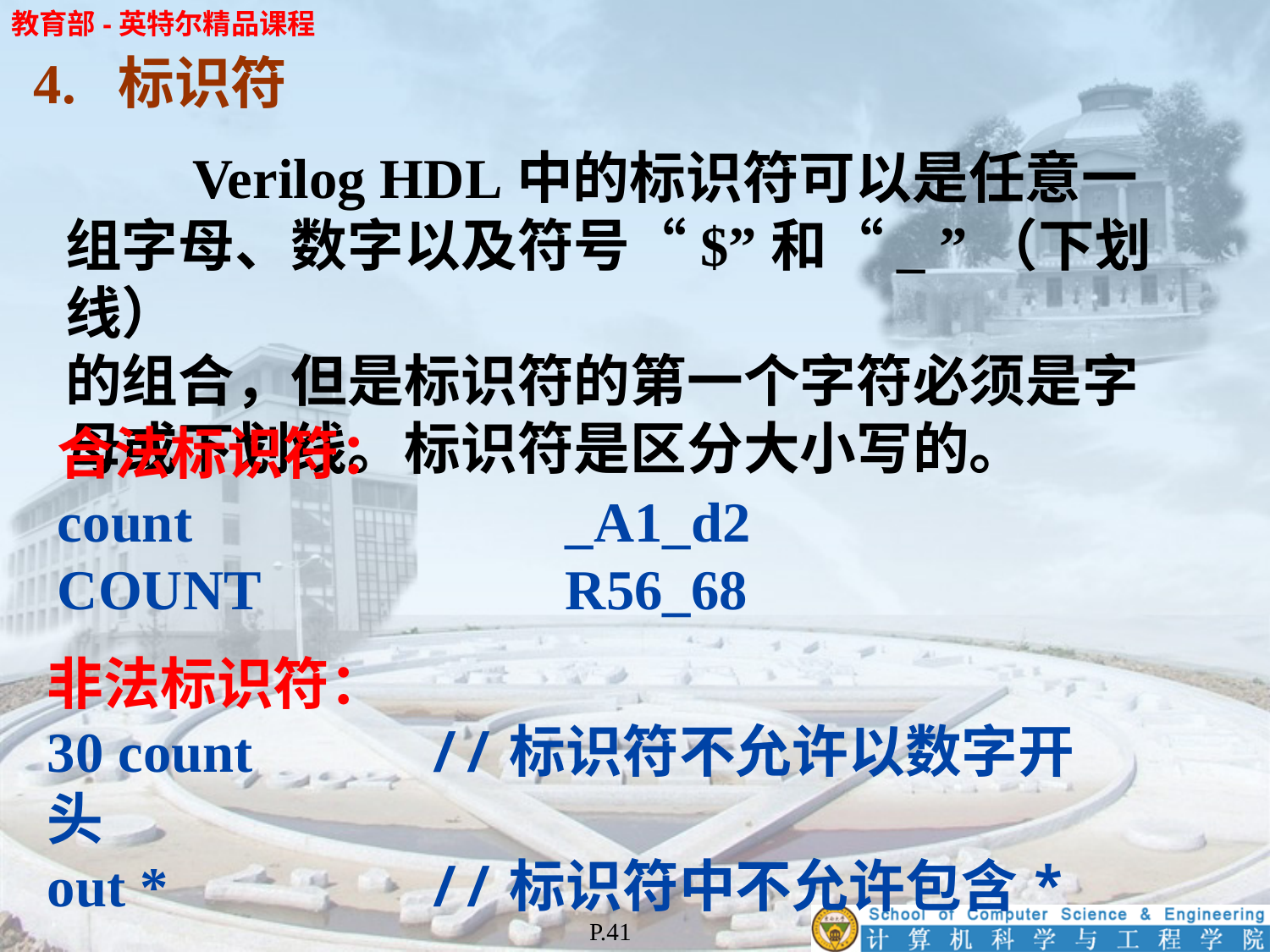

4.  标识符
	Verilog HDL中的标识符可以是任意一
组字母、数字以及符号“$”和“_ ”（下划线）
的组合，但是标识符的第一个字符必须是字
母或下划线。标识符是区分大小写的。
合法标识符：
count			_A1_d2
COUNT			R56_68
非法标识符：
30 count		//标识符不允许以数字开头
out *			//标识符中不允许包含*
P.41